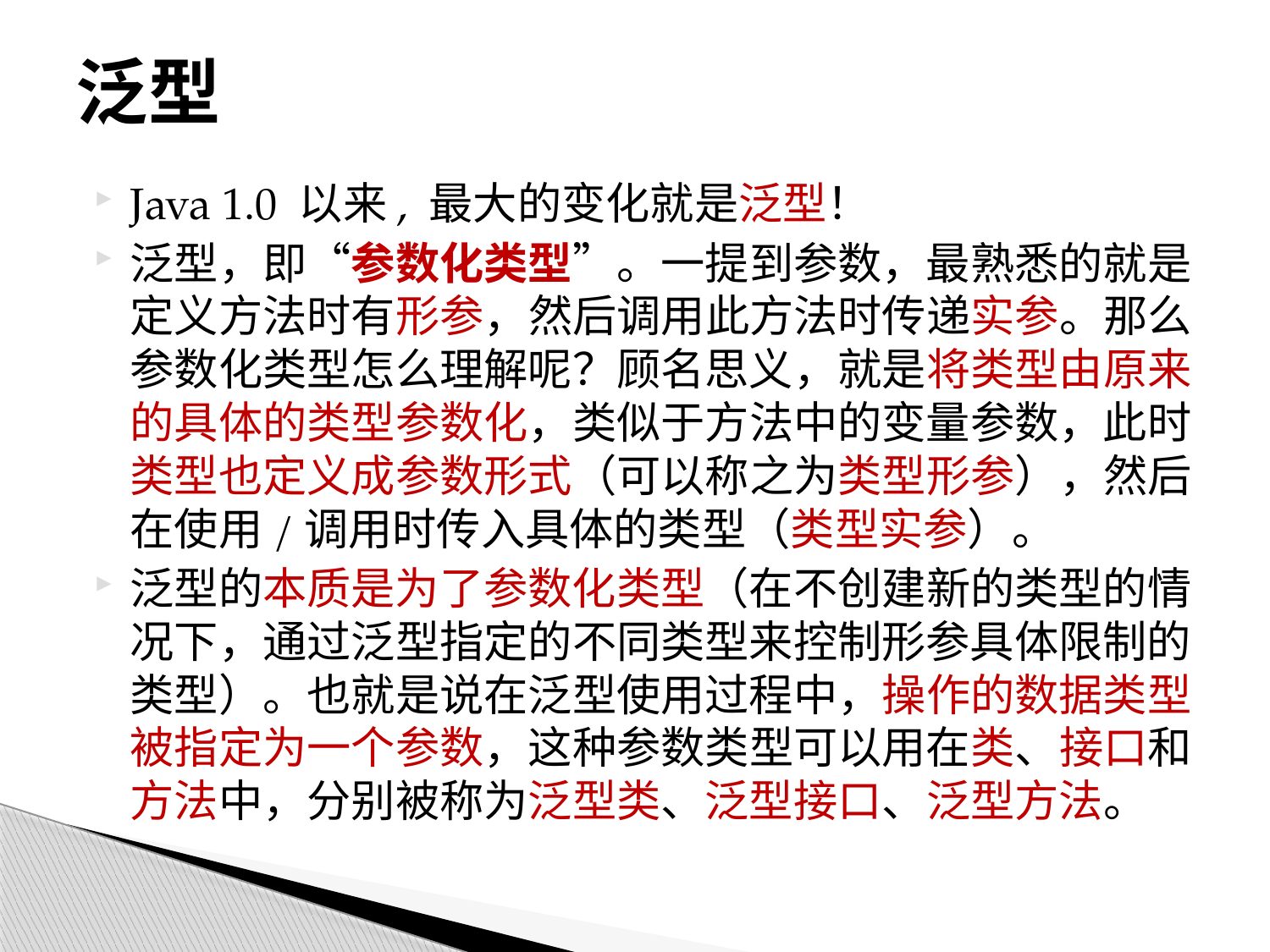

# 泛型
Java 1.0 以来, 最大的变化就是泛型！
泛型，即“参数化类型”。一提到参数，最熟悉的就是定义方法时有形参，然后调用此方法时传递实参。那么参数化类型怎么理解呢？顾名思义，就是将类型由原来的具体的类型参数化，类似于方法中的变量参数，此时类型也定义成参数形式（可以称之为类型形参），然后在使用/调用时传入具体的类型（类型实参）。
泛型的本质是为了参数化类型（在不创建新的类型的情况下，通过泛型指定的不同类型来控制形参具体限制的类型）。也就是说在泛型使用过程中，操作的数据类型被指定为一个参数，这种参数类型可以用在类、接口和方法中，分别被称为泛型类、泛型接口、泛型方法。